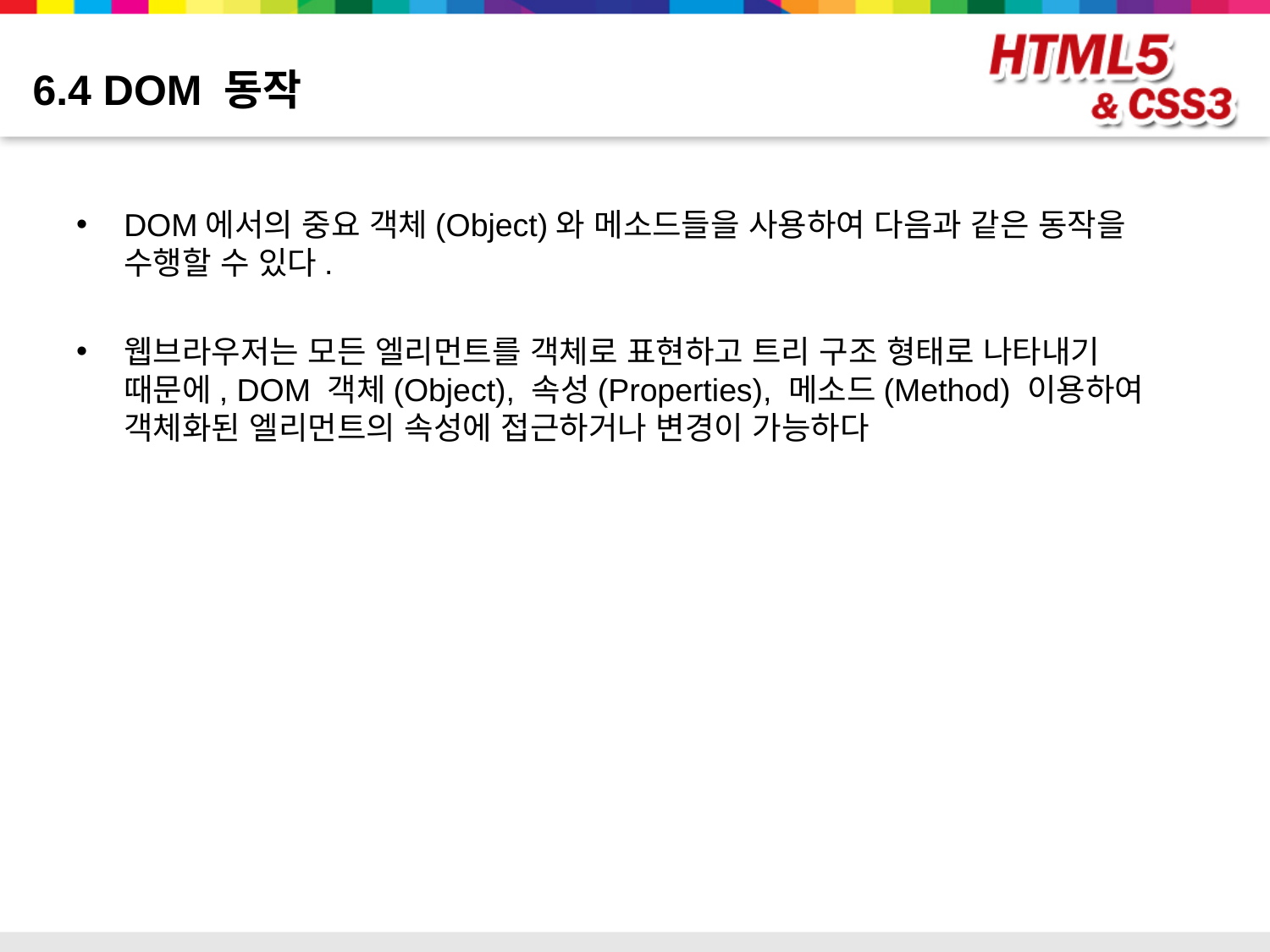

# 6.4 DOM 동작
DOM에서의 중요 객체(Object)와 메소드들을 사용하여 다음과 같은 동작을 수행할 수 있다.

웹브라우저는 모든 엘리먼트를 객체로 표현하고 트리 구조 형태로 나타내기 때문에, DOM 객체(Object), 속성(Properties), 메소드(Method) 이용하여 객체화된 엘리먼트의 속성에 접근하거나 변경이 가능하다